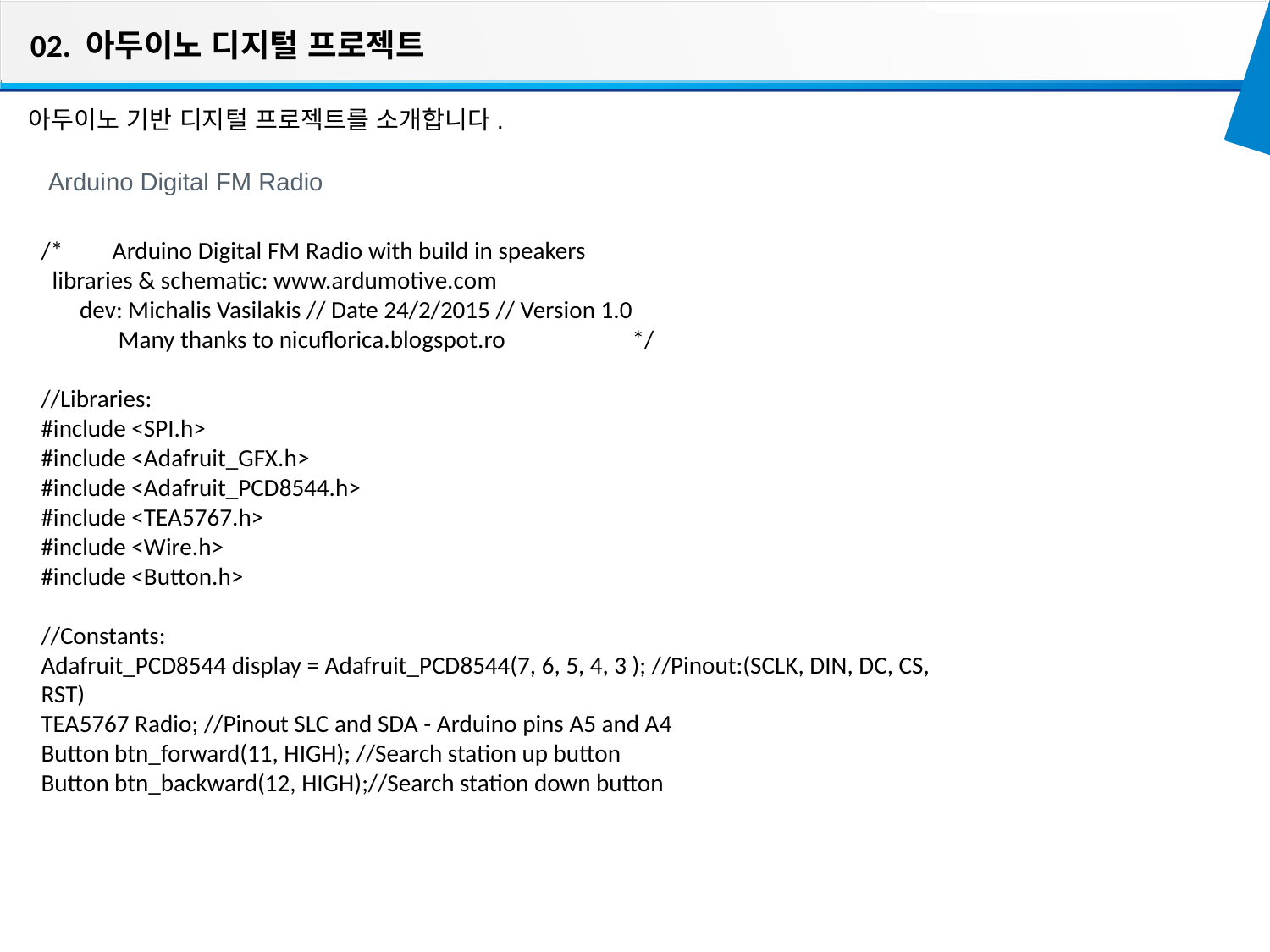

02. 아두이노 디지털 프로젝트

아두이노 기반 디지털 프로젝트를 소개합니다.
Arduino Digital FM Radio
/*         Arduino Digital FM Radio with build in speakers
  libraries & schematic: www.ardumotive.com
       dev: Michalis Vasilakis // Date 24/2/2015 // Version 1.0
              Many thanks to nicuflorica.blogspot.ro                       */

//Libraries:
#include <SPI.h>
#include <Adafruit_GFX.h>
#include <Adafruit_PCD8544.h>
#include <TEA5767.h>
#include <Wire.h>
#include <Button.h>

//Constants:
Adafruit_PCD8544 display = Adafruit_PCD8544(7, 6, 5, 4, 3 ); //Pinout:(SCLK, DIN, DC, CS, RST)
TEA5767 Radio; //Pinout SLC and SDA - Arduino pins A5 and A4
Button btn_forward(11, HIGH); //Search station up button
Button btn_backward(12, HIGH);//Search station down button